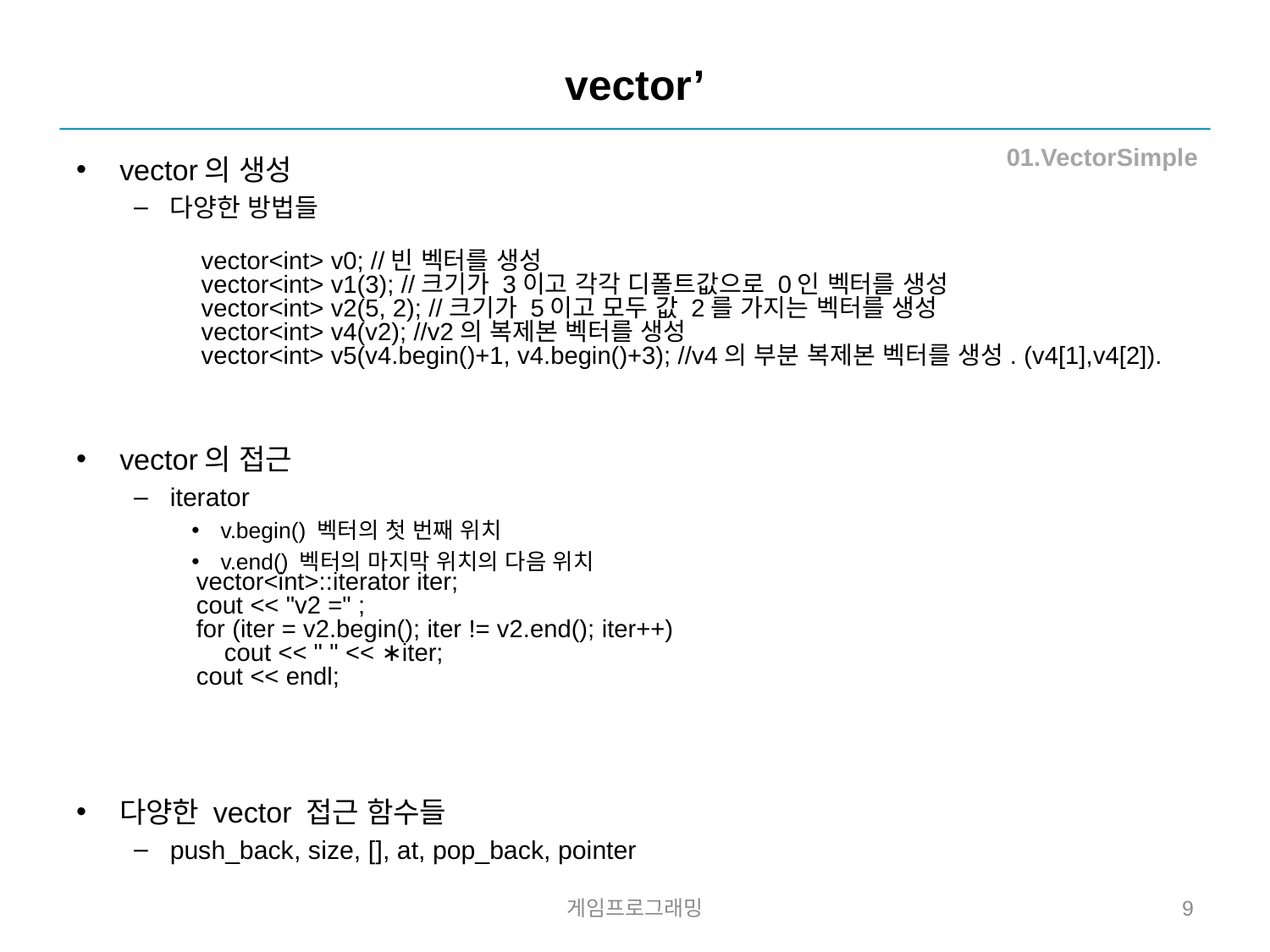

# vector’
01.VectorSimple
vector의 생성
다양한 방법들

vector의 접근
iterator
v.begin() 벡터의 첫 번째 위치
v.end() 벡터의 마지막 위치의 다음 위치

다양한 vector 접근 함수들
push_back, size, [], at, pop_back, pointer
vector<int> v0; //빈 벡터를 생성
vector<int> v1(3); //크기가 3이고 각각 디폴트값으로 0인 벡터를 생성
vector<int> v2(5, 2); //크기가 5이고 모두 값 2를 가지는 벡터를 생성
vector<int> v4(v2); //v2의 복제본 벡터를 생성
vector<int> v5(v4.begin()+1, v4.begin()+3); //v4의 부분 복제본 벡터를 생성. (v4[1],v4[2]).
vector<int>::iterator iter;
cout << "v2 =" ;
for (iter = v2.begin(); iter != v2.end(); iter++)
    cout << " " << ∗iter;
cout << endl;
게임프로그래밍
9